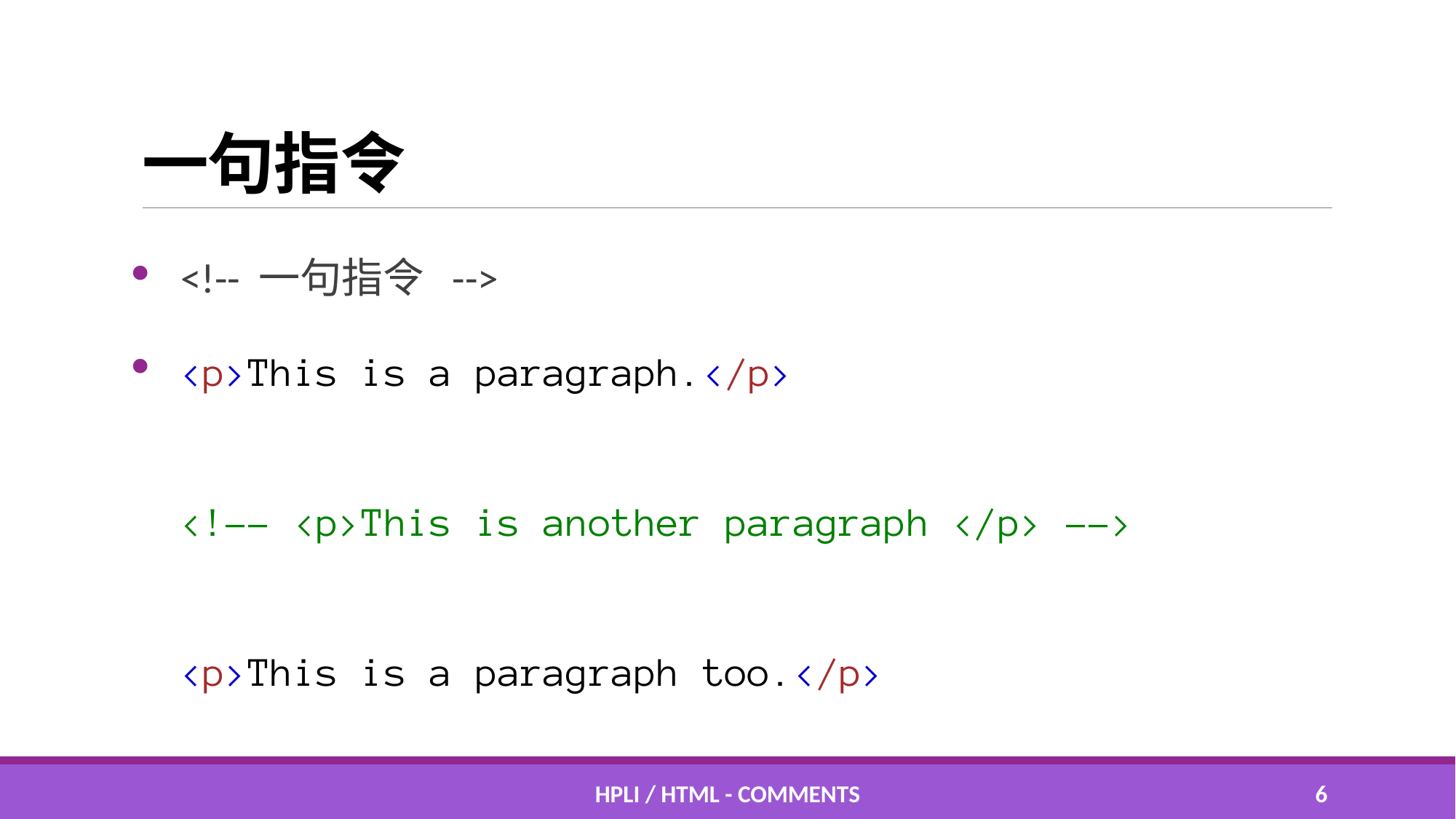

# 一句指令
<!-- 一句指令  -->
<p>This is a paragraph.</p>
<!-- <p>This is another paragraph </p> -->
<p>This is a paragraph too.</p>
HPLI / HTML - comments
6